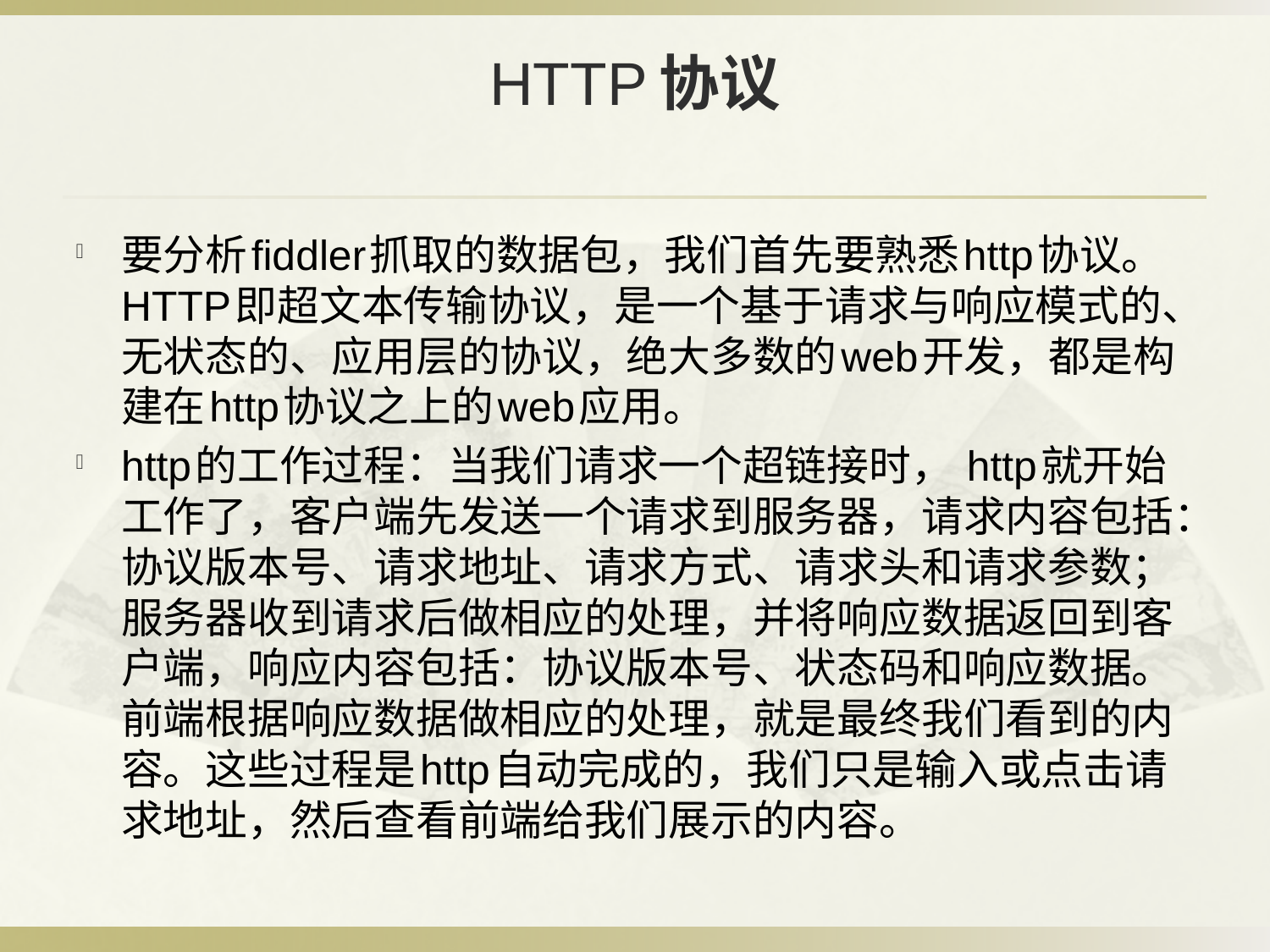

# HTTP协议
要分析fiddler抓取的数据包，我们首先要熟悉http协议。HTTP即超文本传输协议，是一个基于请求与响应模式的、无状态的、应用层的协议，绝大多数的web开发，都是构建在http协议之上的web应用。
http的工作过程：当我们请求一个超链接时， http就开始工作了，客户端先发送一个请求到服务器，请求内容包括：协议版本号、请求地址、请求方式、请求头和请求参数；服务器收到请求后做相应的处理，并将响应数据返回到客户端，响应内容包括：协议版本号、状态码和响应数据。前端根据响应数据做相应的处理，就是最终我们看到的内容。这些过程是http自动完成的，我们只是输入或点击请求地址，然后查看前端给我们展示的内容。